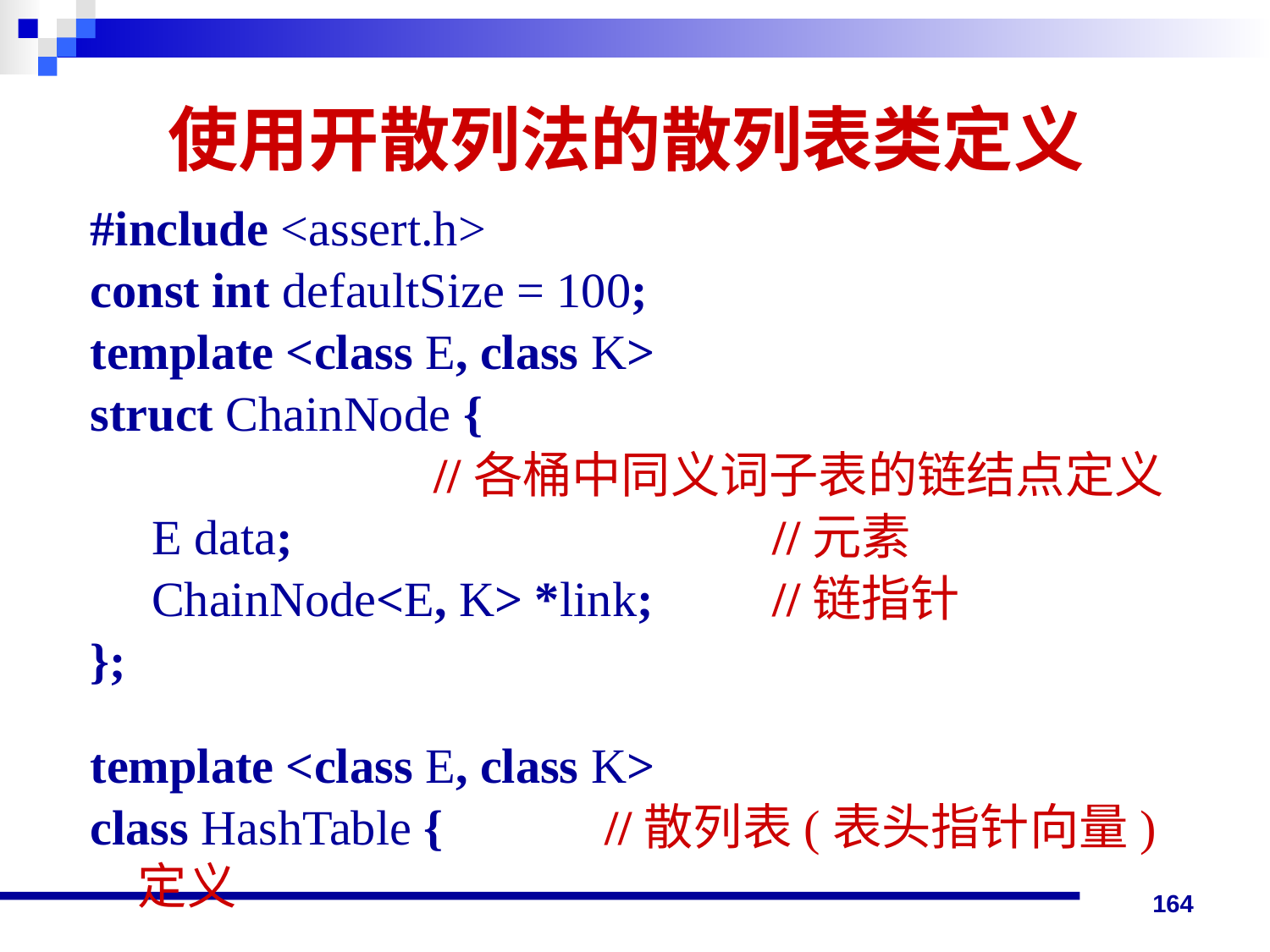

# 使用开散列法的散列表类定义
#include <assert.h>
const int defaultSize = 100;
template <class E, class K>
struct ChainNode {
                            //各桶中同义词子表的链结点定义
     E data;	   	 		//元素
     ChainNode<E, K> *link;  	//链指针
};

template <class E, class K>
class HashTable {	       //散列表(表头指针向量)定义
164